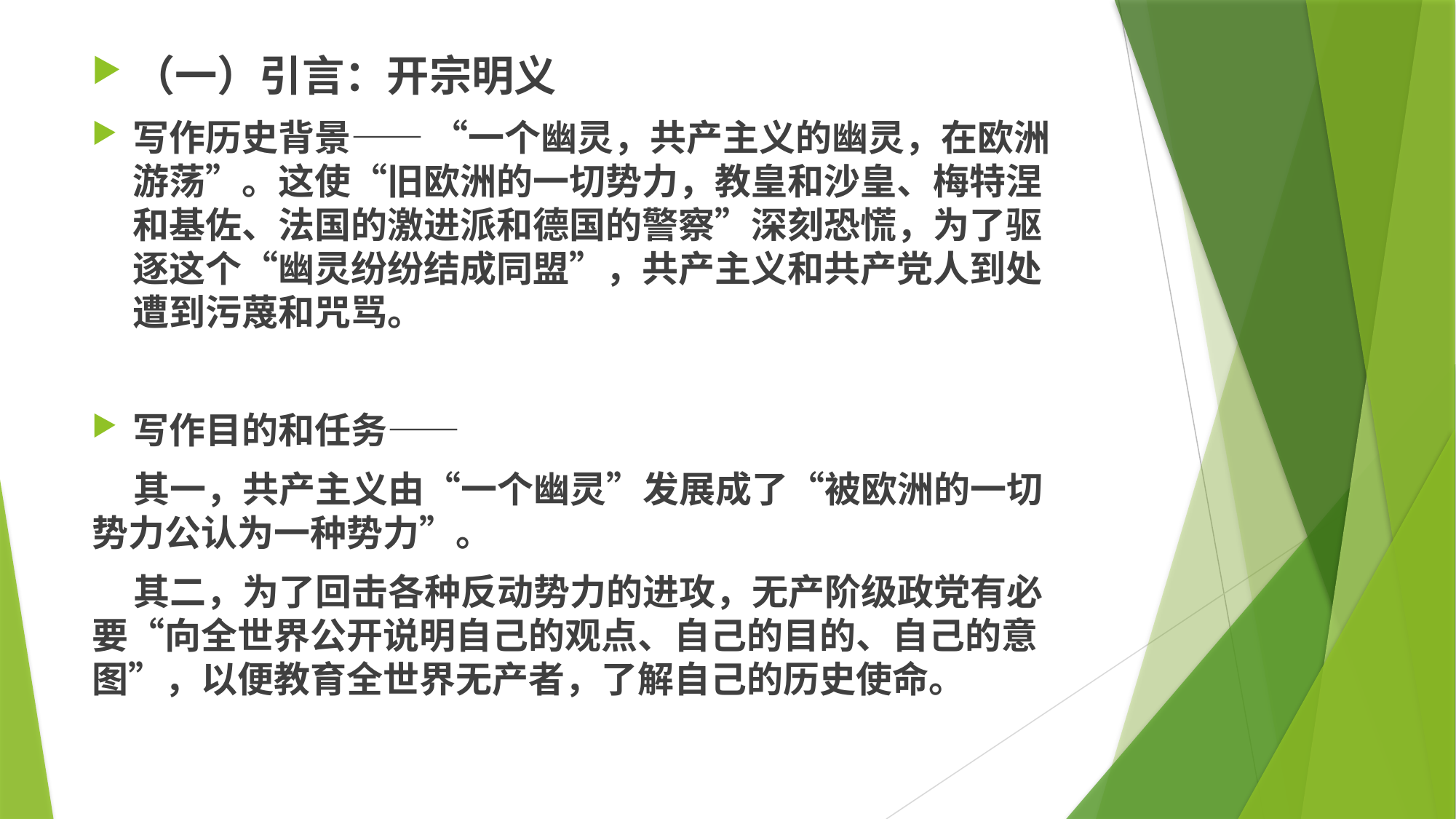

（一）引言：开宗明义
写作历史背景—— “一个幽灵，共产主义的幽灵，在欧洲游荡”。这使“旧欧洲的一切势力，教皇和沙皇、梅特涅和基佐、法国的激进派和德国的警察”深刻恐慌，为了驱逐这个“幽灵纷纷结成同盟”，共产主义和共产党人到处遭到污蔑和咒骂。

写作目的和任务——
    其一，共产主义由“一个幽灵”发展成了“被欧洲的一切势力公认为一种势力”。
    其二，为了回击各种反动势力的进攻，无产阶级政党有必要“向全世界公开说明自己的观点、自己的目的、自己的意图”，以便教育全世界无产者，了解自己的历史使命。